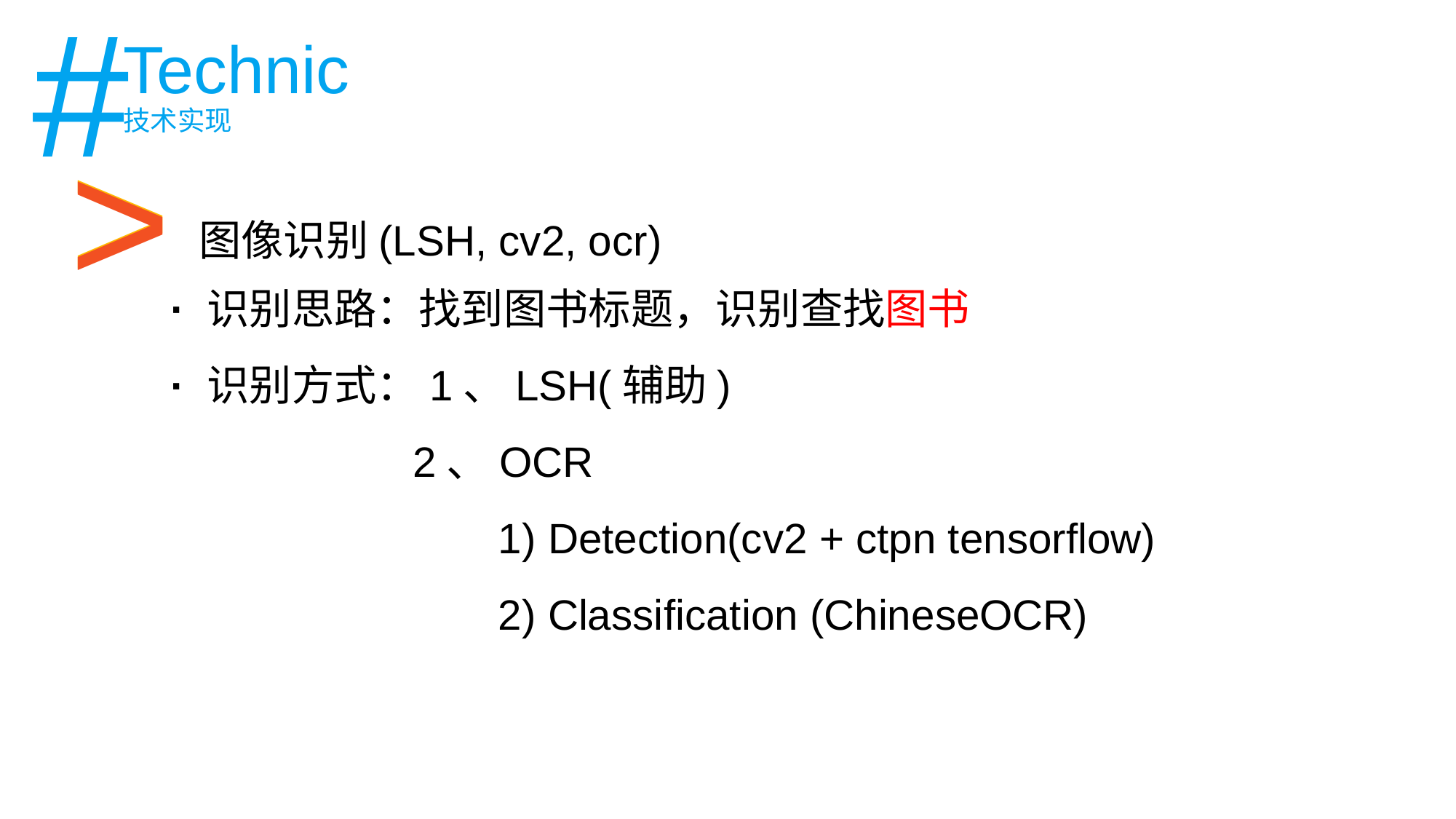

#
Technic
技术实现
图像识别(LSH, cv2, ocr)
>

>
· 识别思路：找到图书标题，识别查找图书
· 识别方式：1、LSH(辅助)
		  2、OCR
			1) Detection(cv2 + ctpn tensorflow)
			2) Classification (ChineseOCR)